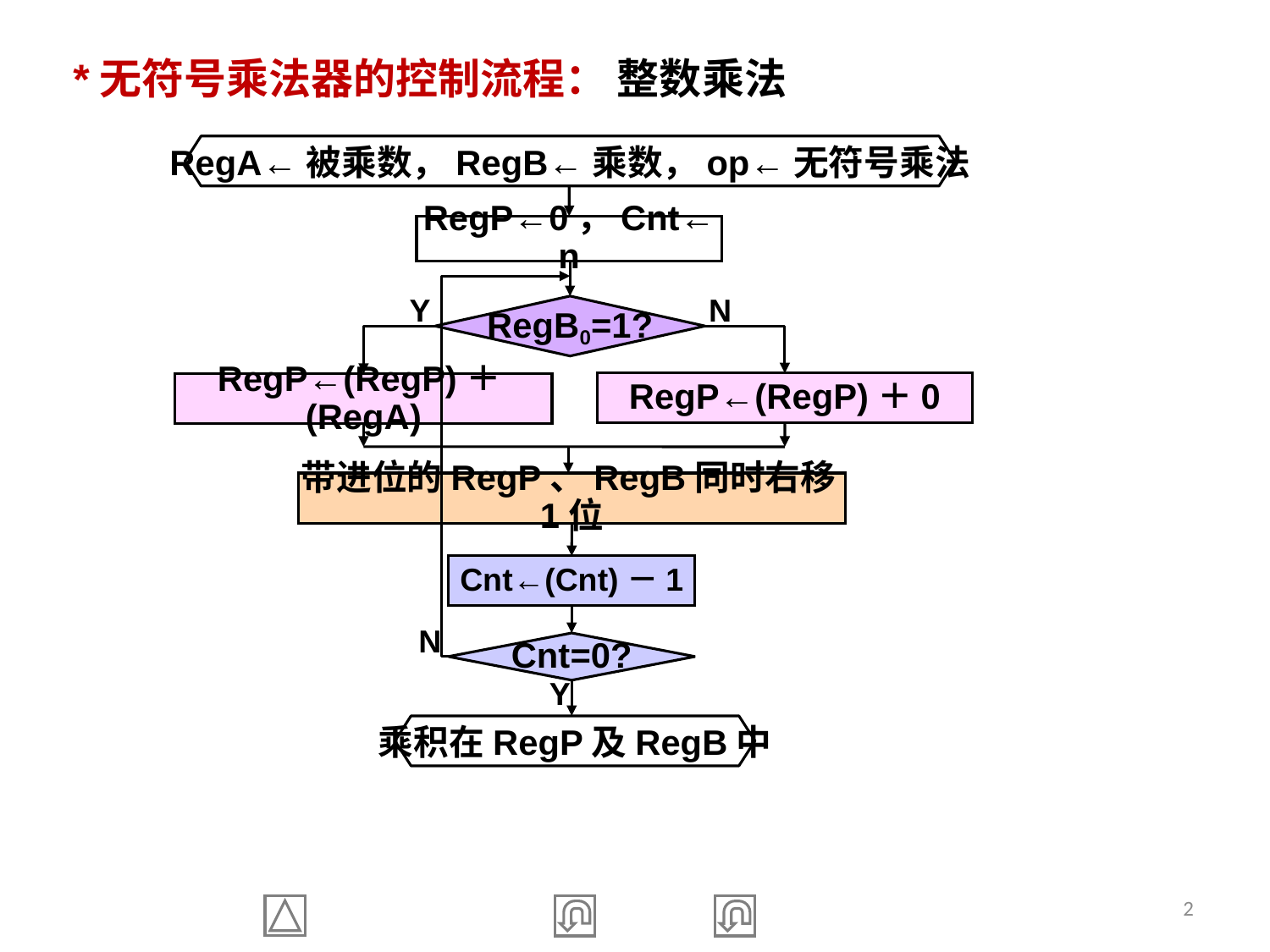

*无符号乘法器的控制流程： 整数乘法
RegA←被乘数，RegB←乘数，op←无符号乘法
RegP←0，Cnt←n
Y
RegB0=1?
N
RegP←(RegP)＋0
RegP←(RegP)＋(RegA)

带进位的RegP、RegB同时右移1位
Cnt←(Cnt)－1
N
Cnt=0?
Y
乘积在RegP及RegB中
2